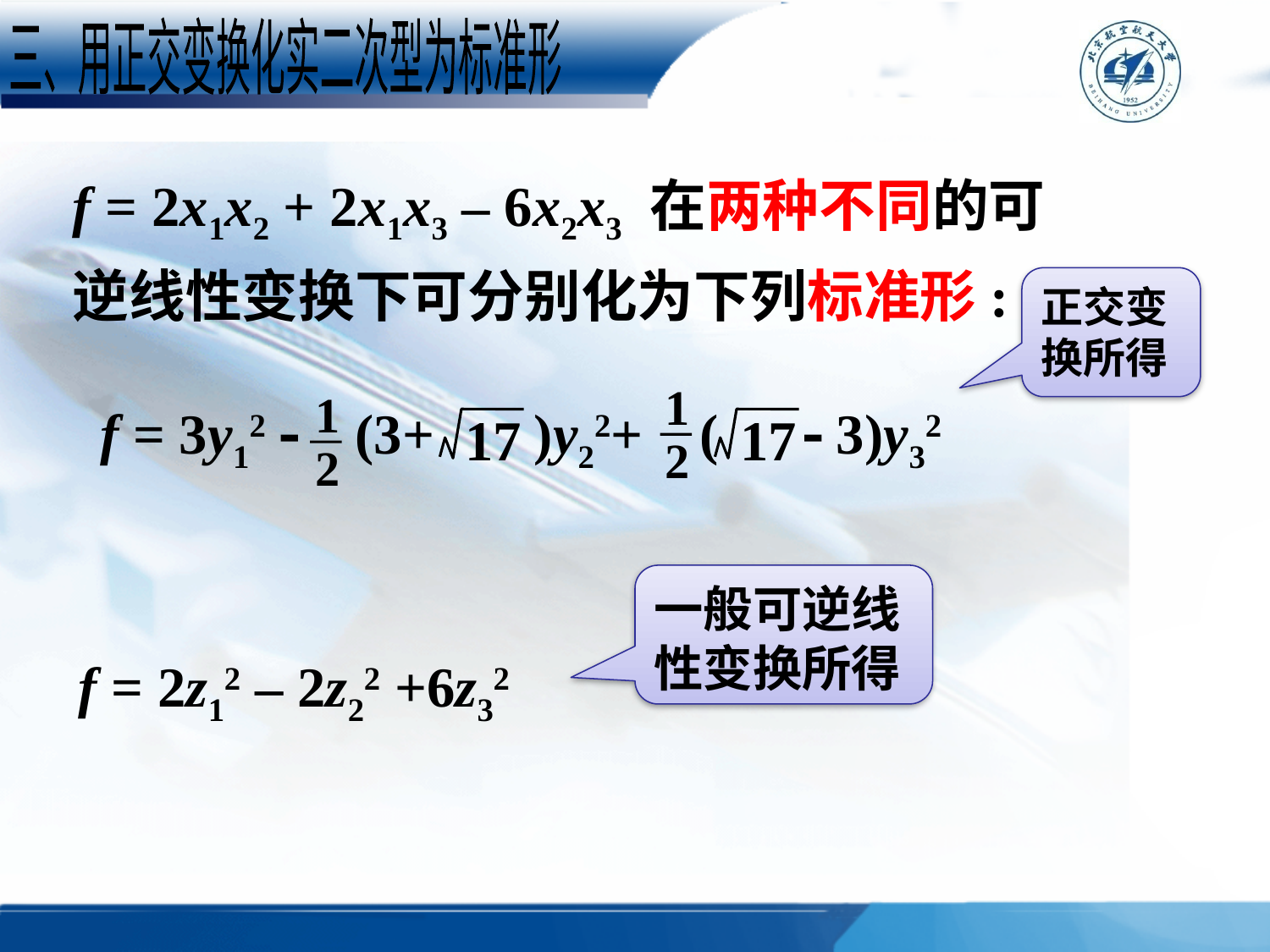

三、用正交变换化实二次型为标准形
f = 2x1x2 + 2x1x3 – 6x2x3 在两种不同的可
逆线性变换下可分别化为下列标准形:
正交变换所得
1
2

1
2

f = 3y12 −    (3+       )y22+    (      − 3)y32
17

17

一般可逆线性变换所得
f = 2z12 – 2z22 +6z32